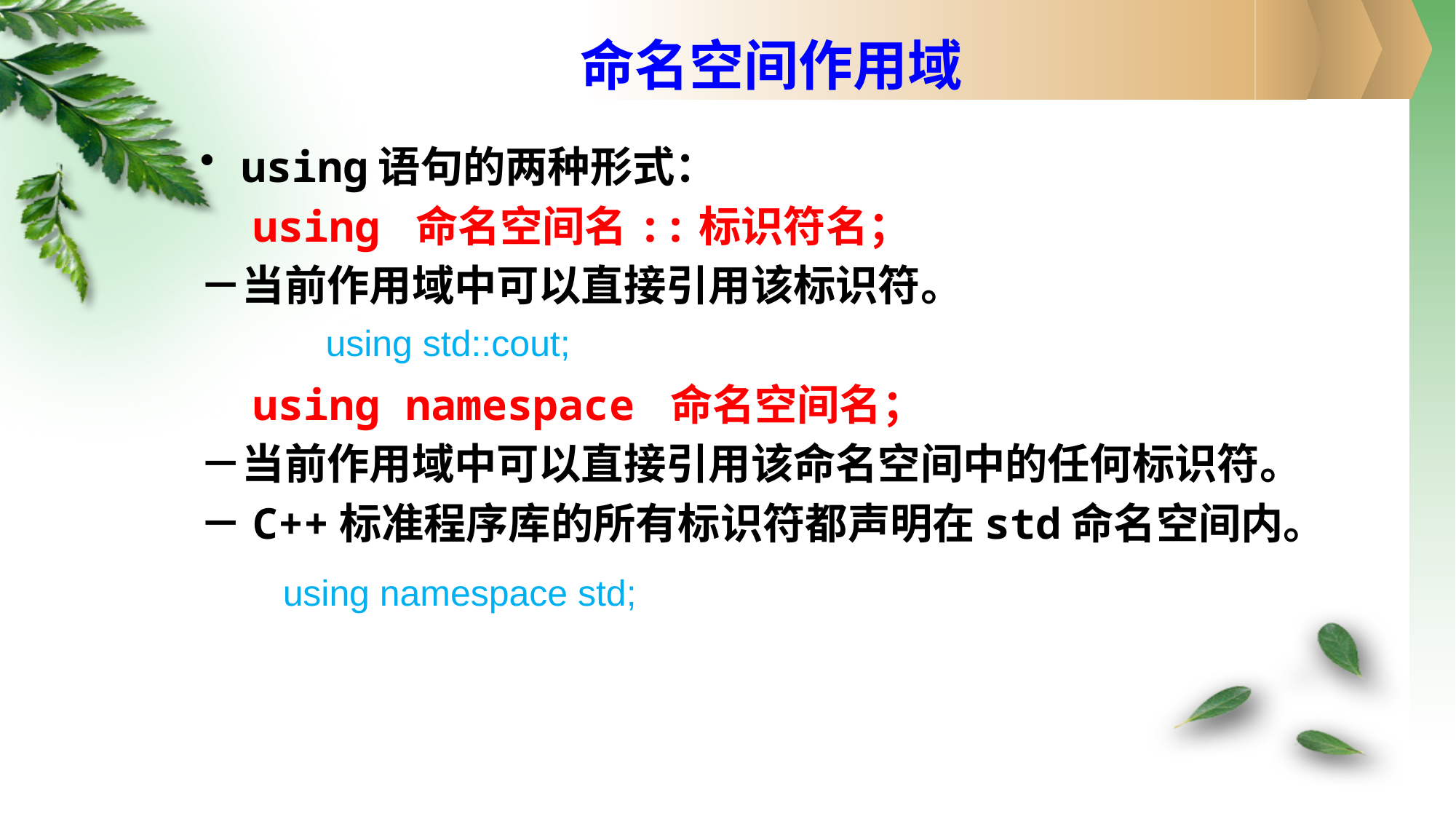

# 命名空间作用域
using语句的两种形式：
　using 命名空间名::标识符名；
－当前作用域中可以直接引用该标识符。

　using namespace 命名空间名；
－当前作用域中可以直接引用该命名空间中的任何标识符。
－C++标准程序库的所有标识符都声明在std命名空间内。
using std::cout;
using namespace std;